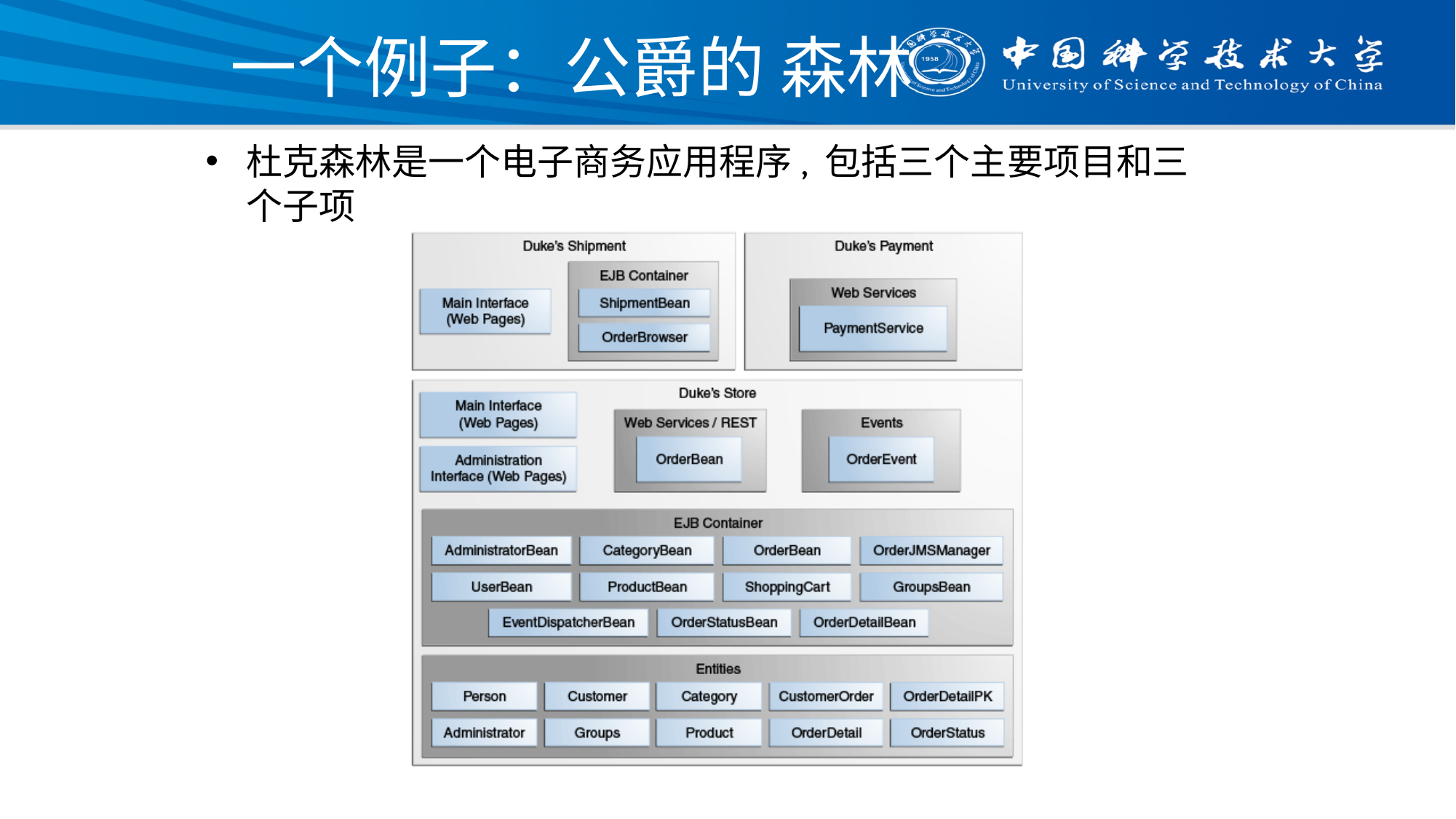

# 一个例子：公爵的 森林
杜克森林是一个电子商务应用程序, 包括三个主要项目和三个子项